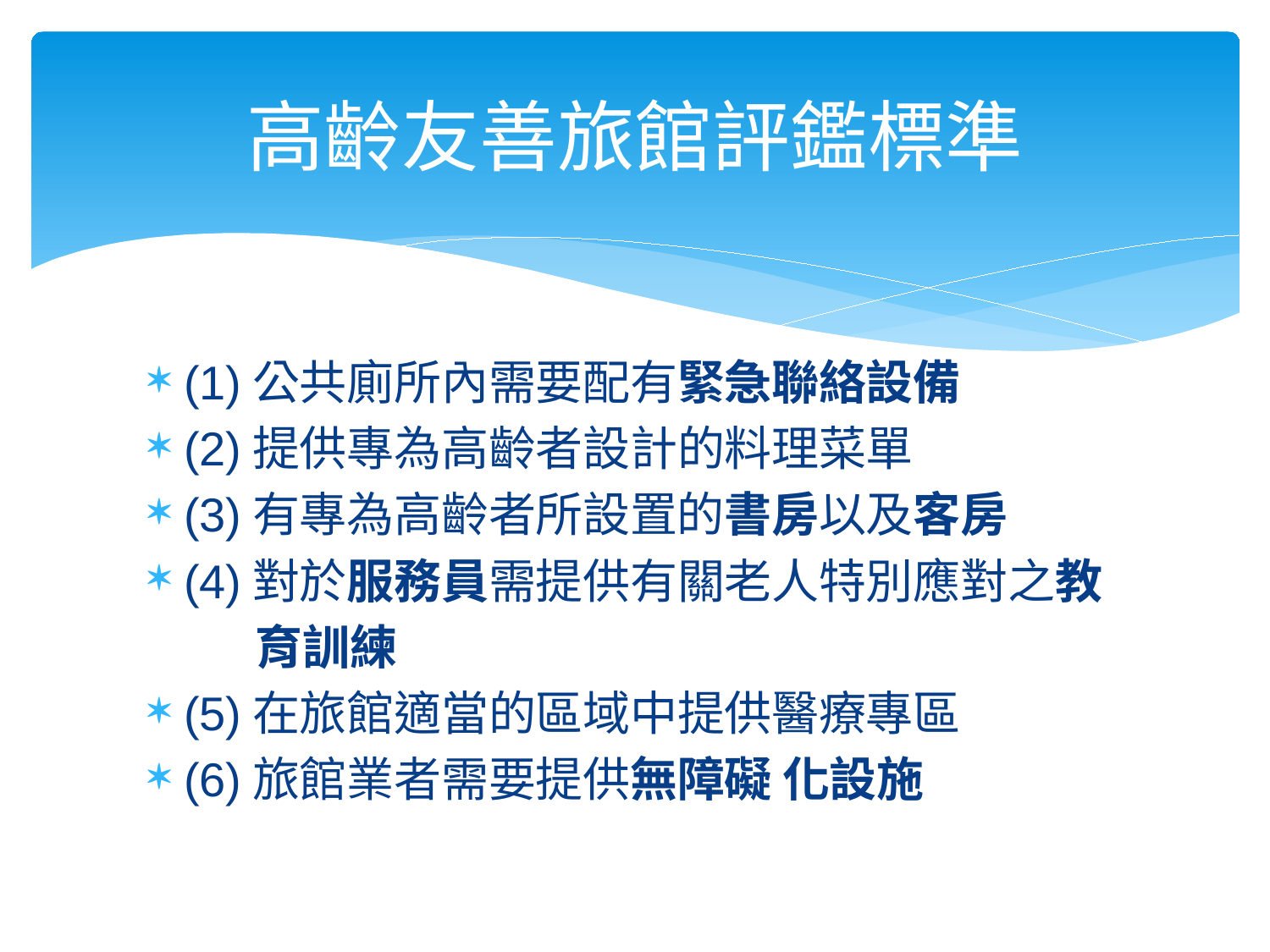

# 高齡友善旅館評鑑標準
(1)公共廁所內需要配有緊急聯絡設備
(2)提供專為高齡者設計的料理菜單
(3)有專為高齡者所設置的書房以及客房
(4)對於服務員需提供有關老人特別應對之教
         育訓練
(5)在旅館適當的區域中提供醫療專區
(6)旅館業者需要提供無障礙 化設施